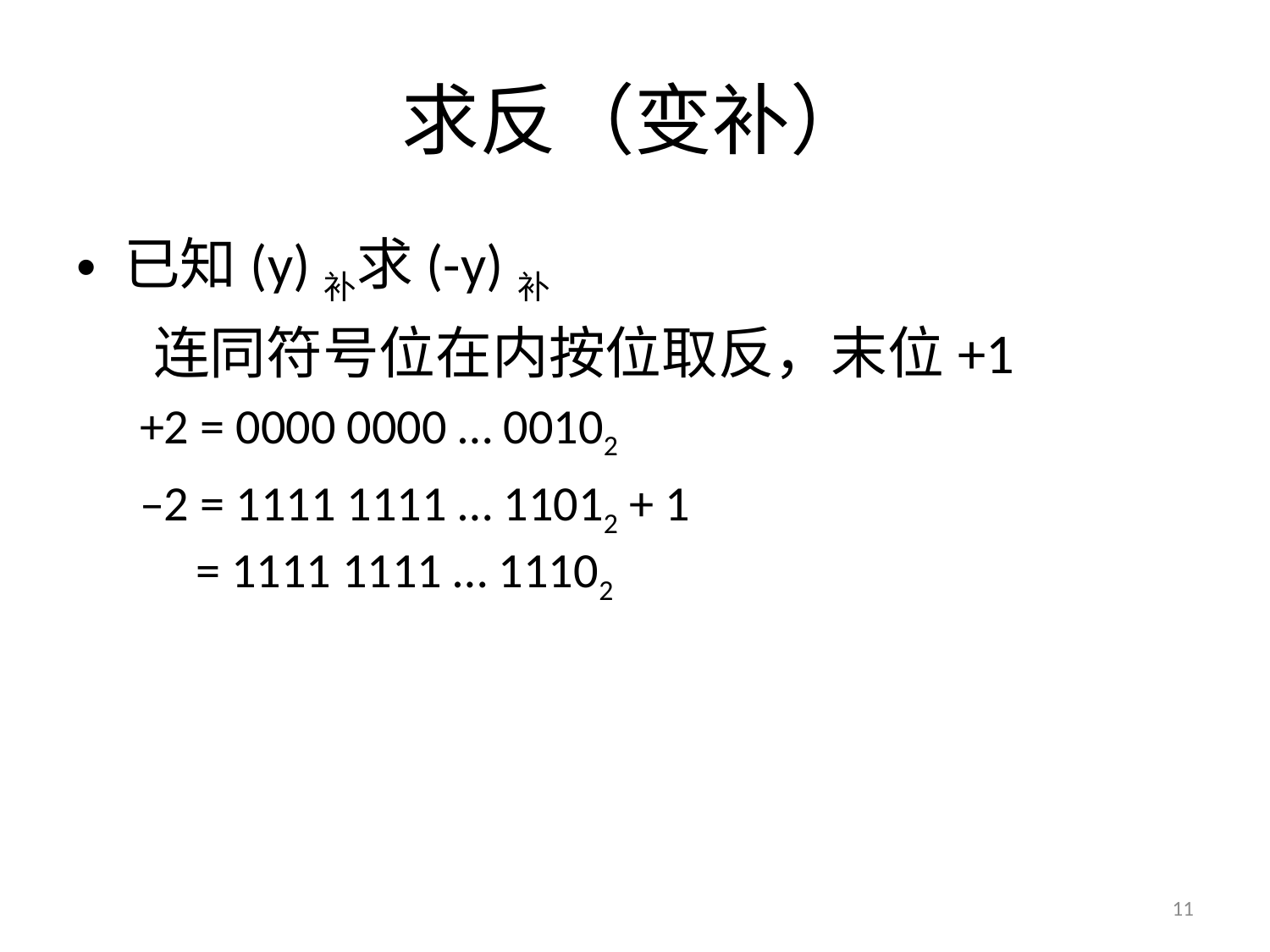

# 求反（变补）
已知(y)补求(-y)补
     连同符号位在内按位取反，末位+1
+2 = 0000 0000 … 00102
–2 = 1111 1111 … 11012 + 1
     = 1111 1111 … 11102

11